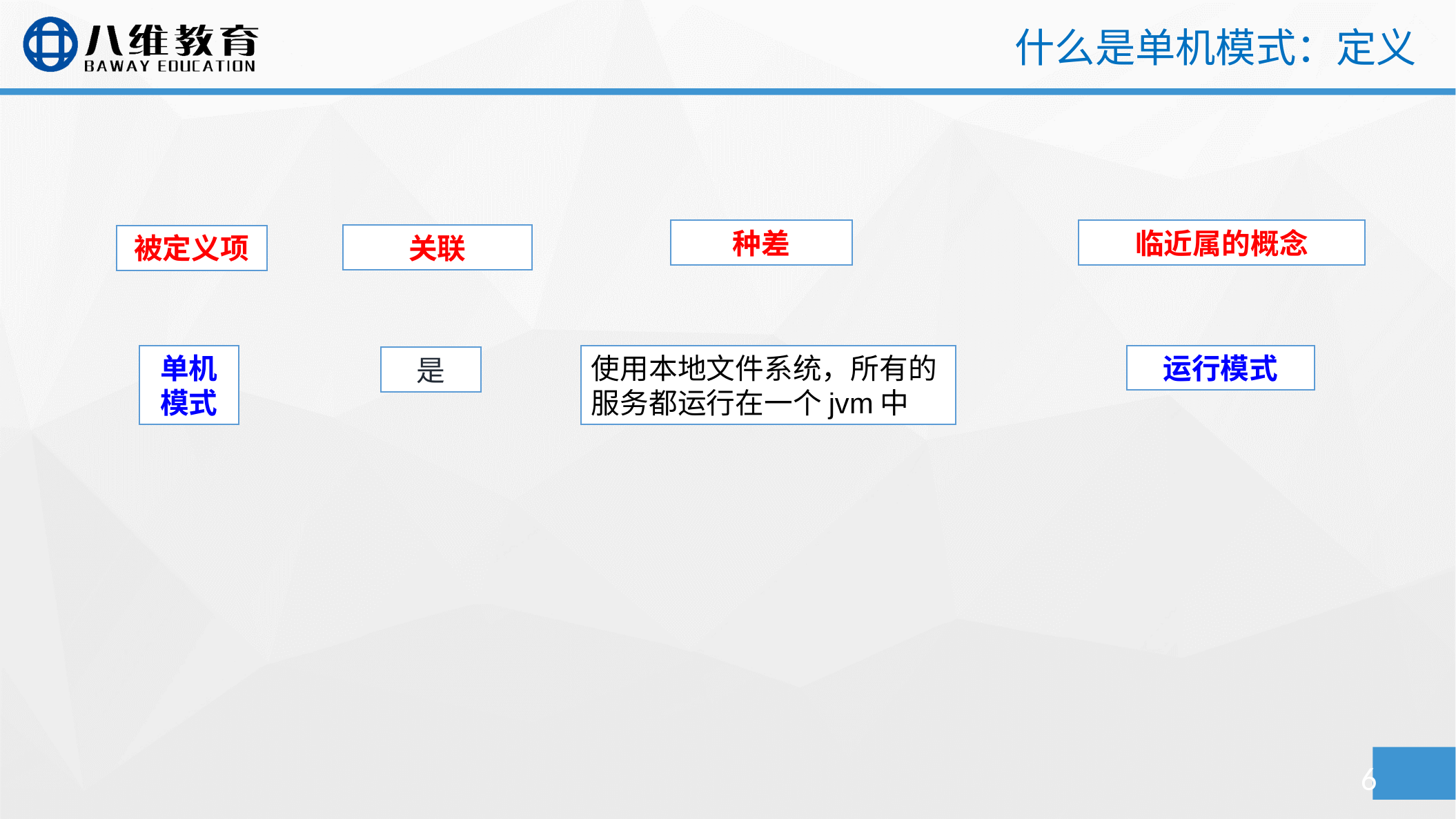

什么是单机模式：定义
临近属的概念
种差
关联
被定义项
单机模式
使用本地文件系统，所有的服务都运行在一个jvm中
运行模式
是